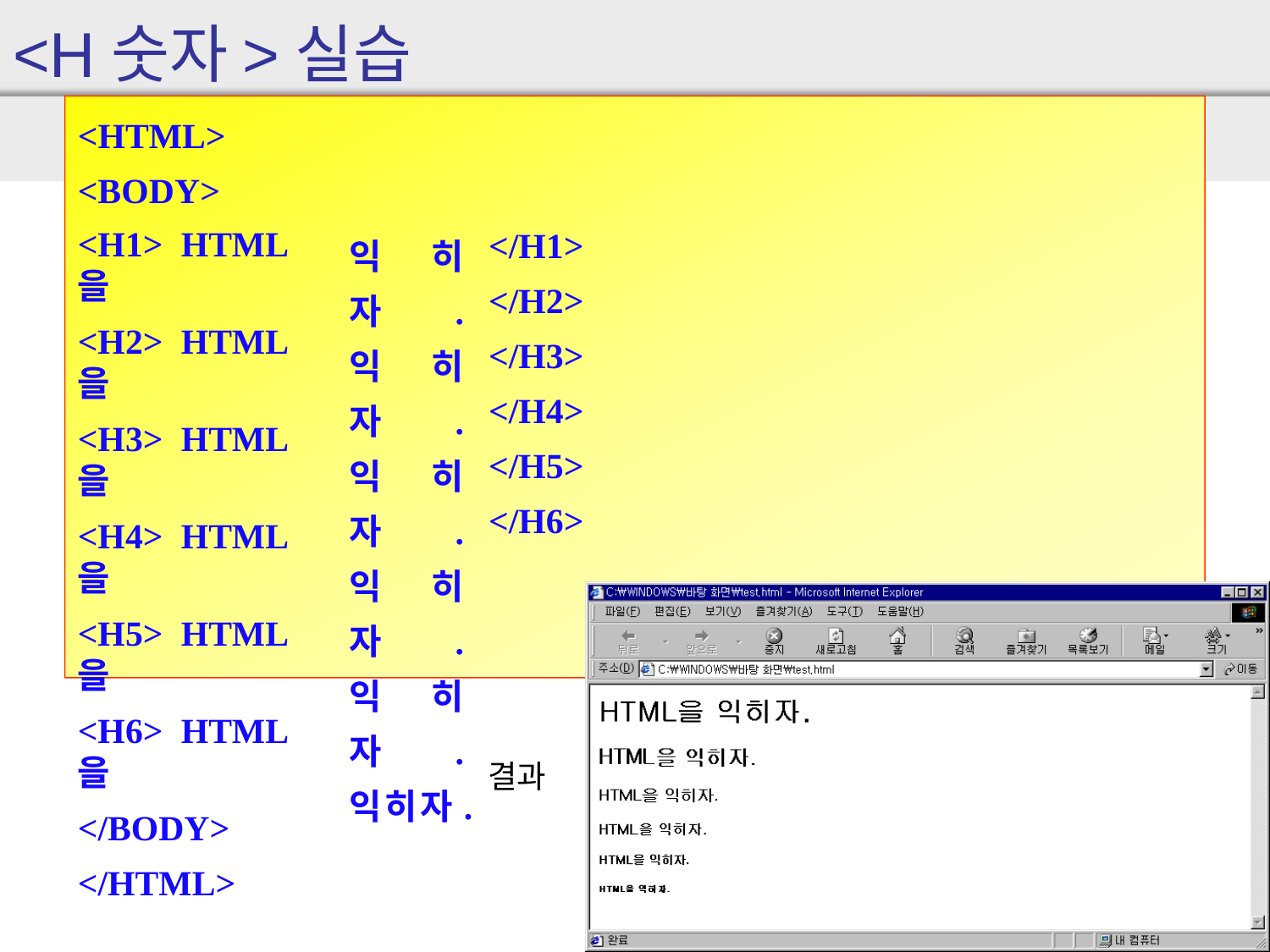

# <H숫자>실습

<HTML>
<BODY>
<H1>  HTML을
<H2>  HTML을
<H3>  HTML을
<H4>  HTML을
<H5>  HTML을
<H6>  HTML을
</BODY>
</HTML>
익히자. 익히자. 익히자. 익히자. 익히자. 익히자.
</H1>
</H2>
</H3>
</H4>
</H5>
</H6>

결과